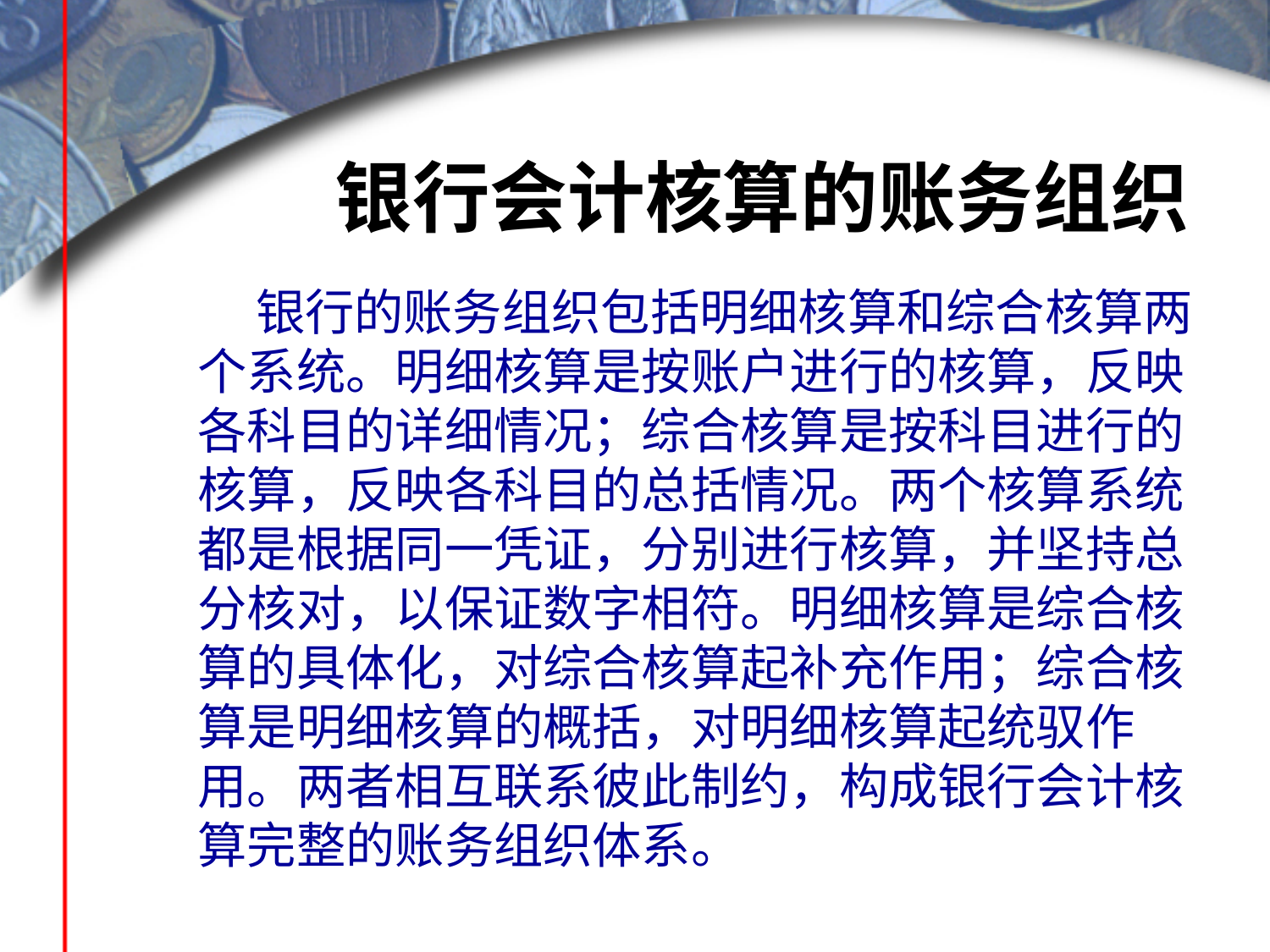

# 银行会计核算的账务组织
          银行的账务组织包括明细核算和综合核算两个系统。明细核算是按账户进行的核算，反映各科目的详细情况；综合核算是按科目进行的核算，反映各科目的总括情况。两个核算系统都是根据同一凭证，分别进行核算，并坚持总分核对，以保证数字相符。明细核算是综合核算的具体化，对综合核算起补充作用；综合核算是明细核算的概括，对明细核算起统驭作用。两者相互联系彼此制约，构成银行会计核算完整的账务组织体系。